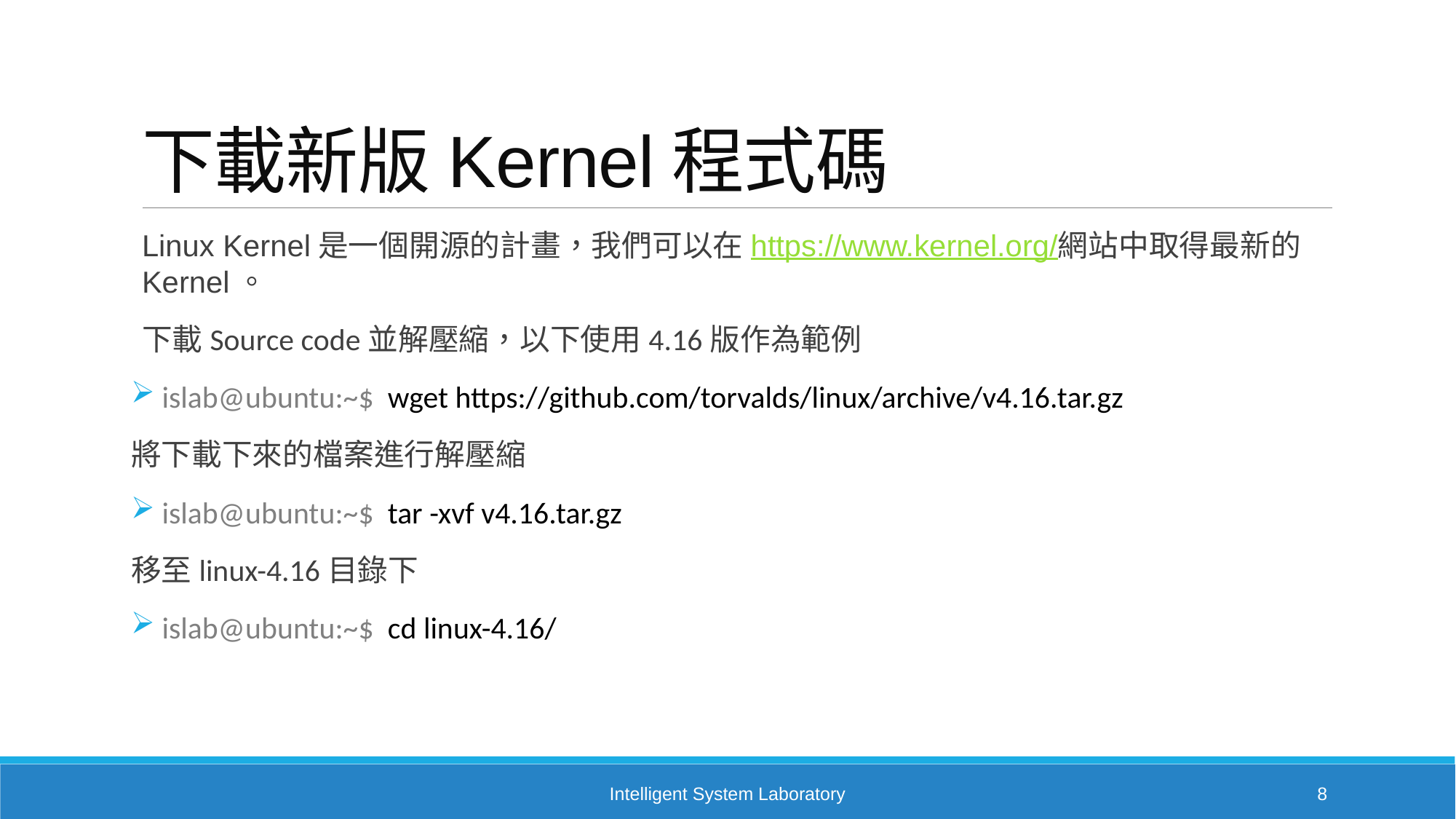

# 下載新版Kernel程式碼
Linux Kernel是一個開源的計畫，我們可以在https://www.kernel.org/網站中取得最新的Kernel。
下載Source code並解壓縮，以下使用4.16版作為範例
 islab@ubuntu:~$  wget https://github.com/torvalds/linux/archive/v4.16.tar.gz
將下載下來的檔案進行解壓縮
 islab@ubuntu:~$  tar -xvf v4.16.tar.gz
移至linux-4.16目錄下
 islab@ubuntu:~$  cd linux-4.16/
Intelligent System Laboratory
8